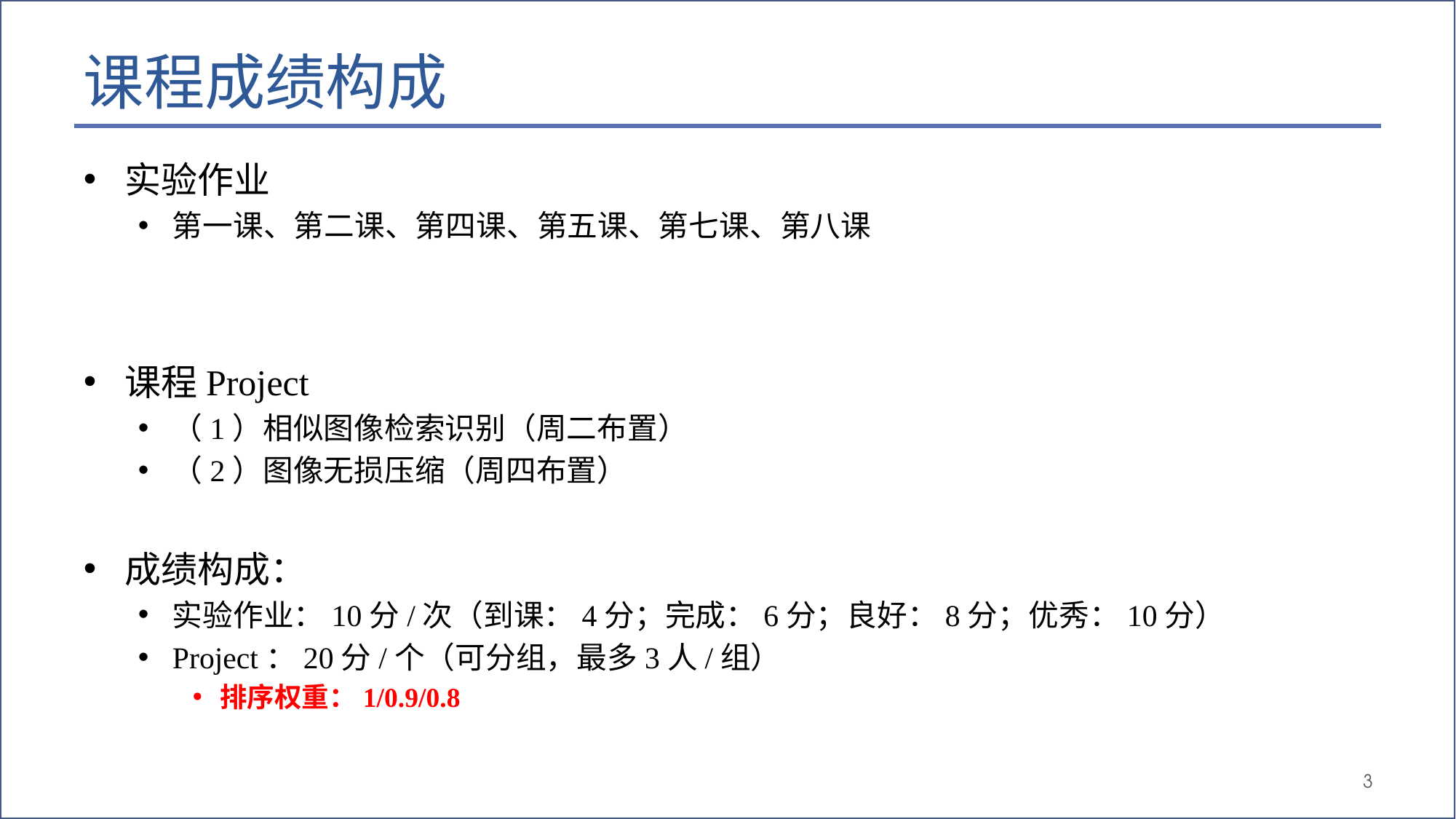

# 课程成绩构成
实验作业
第一课、第二课、第四课、第五课、第七课、第八课

课程Project
（1）相似图像检索识别（周二布置）
（2）图像无损压缩（周四布置）

成绩构成：
实验作业：10分/次（到课：4分；完成：6分；良好：8分；优秀：10分）
Project：20分/个（可分组，最多3人/组）
排序权重：1/0.9/0.8
3